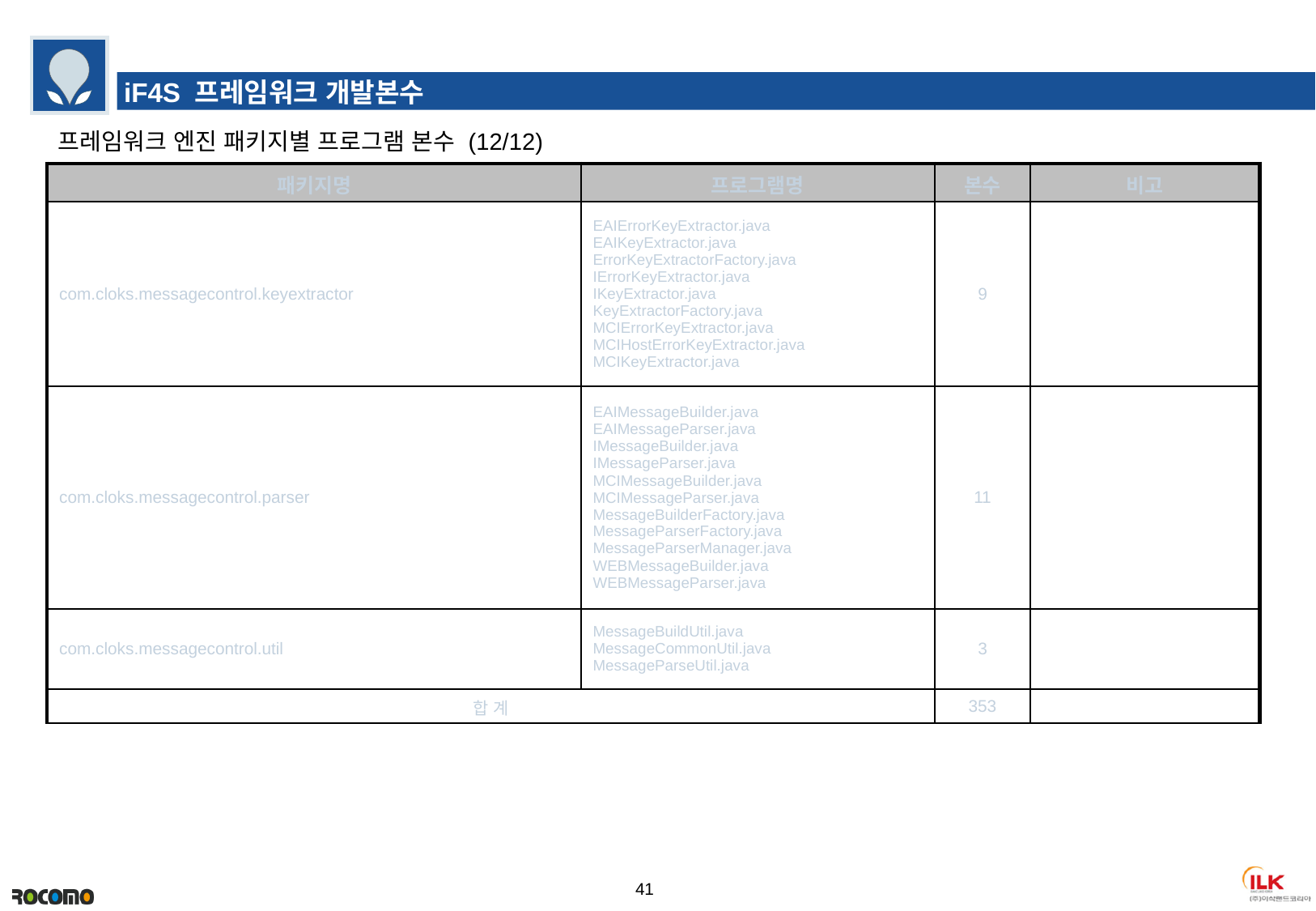

iF4S 프레임워크 개발본수
프레임워크 엔진 패키지별 프로그램 본수 (12/12)
| 패키지명 | 프로그램명 | 본수 | 비고 |
| --- | --- | --- | --- |
| com.cloks.messagecontrol.keyextractor | EAIErrorKeyExtractor.java EAIKeyExtractor.java ErrorKeyExtractorFactory.java IErrorKeyExtractor.java IKeyExtractor.java KeyExtractorFactory.java MCIErrorKeyExtractor.java MCIHostErrorKeyExtractor.java MCIKeyExtractor.java | 9 |  |
| com.cloks.messagecontrol.parser | EAIMessageBuilder.java EAIMessageParser.java IMessageBuilder.java IMessageParser.java MCIMessageBuilder.java MCIMessageParser.java MessageBuilderFactory.java MessageParserFactory.java MessageParserManager.java WEBMessageBuilder.java WEBMessageParser.java | 11 |  |
| com.cloks.messagecontrol.util | MessageBuildUtil.java MessageCommonUtil.java MessageParseUtil.java | 3 |  |
| 합 계 |  | 353 |  |